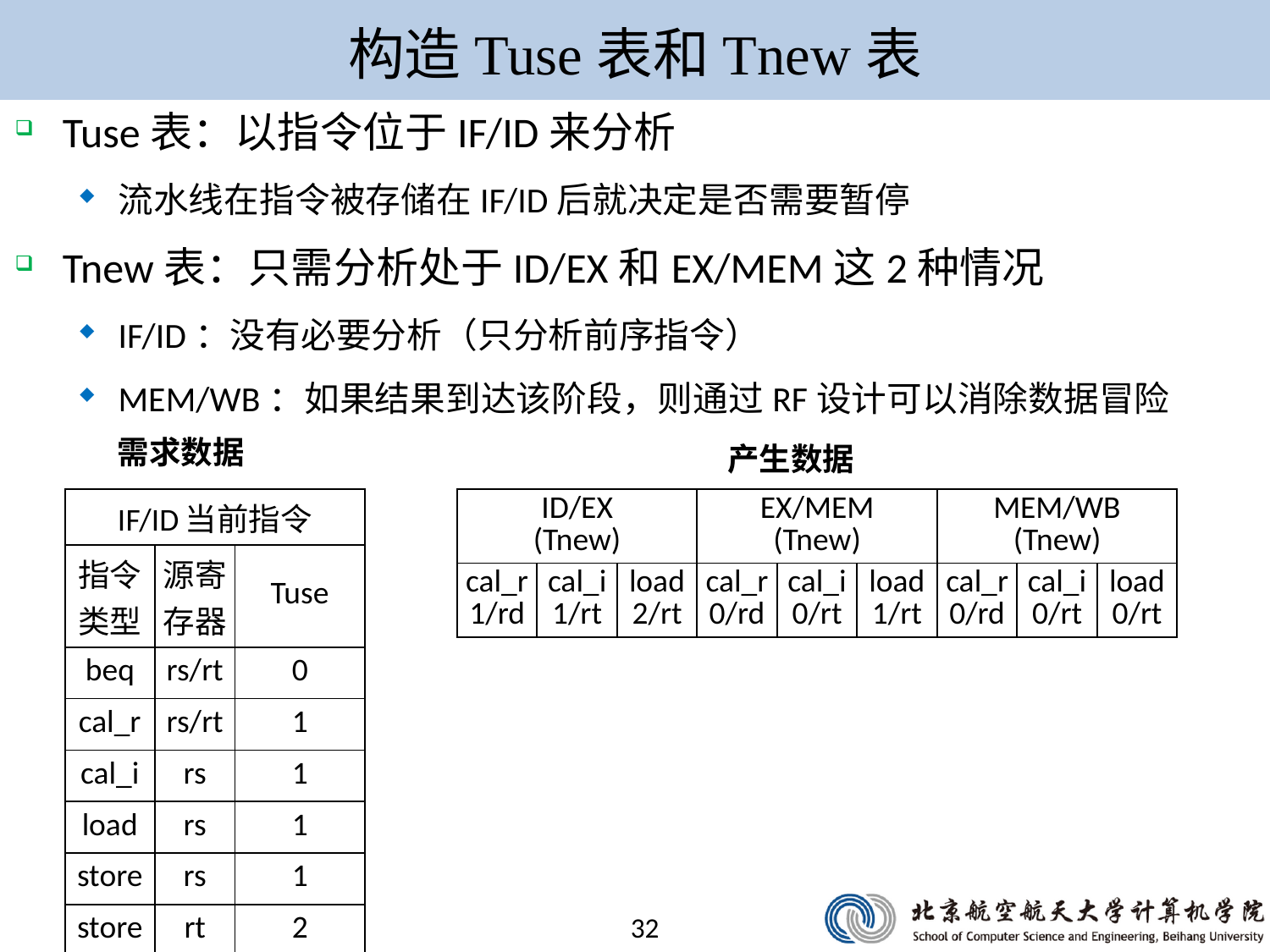

# 构造Tuse表和Tnew表
Tuse表：以指令位于IF/ID来分析
流水线在指令被存储在IF/ID后就决定是否需要暂停
Tnew表：只需分析处于ID/EX和EX/MEM这2种情况
IF/ID：没有必要分析（只分析前序指令）
MEM/WB：如果结果到达该阶段，则通过RF设计可以消除数据冒险
需求数据
产生数据
| IF/ID当前指令 |  |  |
| --- | --- | --- |
| 指令 类型 | 源寄存器 | Tuse |
| beq | rs/rt | 0 |
| cal\_r | rs/rt | 1 |
| cal\_i | rs | 1 |
| load | rs | 1 |
| store | rs | 1 |
| store | rt | 2 |
| ID/EX (Tnew) |  |  | EX/MEM (Tnew) |  |  | MEM/WB (Tnew) |  |  |
| --- | --- | --- | --- | --- | --- | --- | --- | --- |
| cal\_r 1/rd | cal\_i 1/rt | load 2/rt | cal\_r 0/rd | cal\_i 0/rt | load 1/rt | cal\_r 0/rd | cal\_i 0/rt | load 0/rt |
32